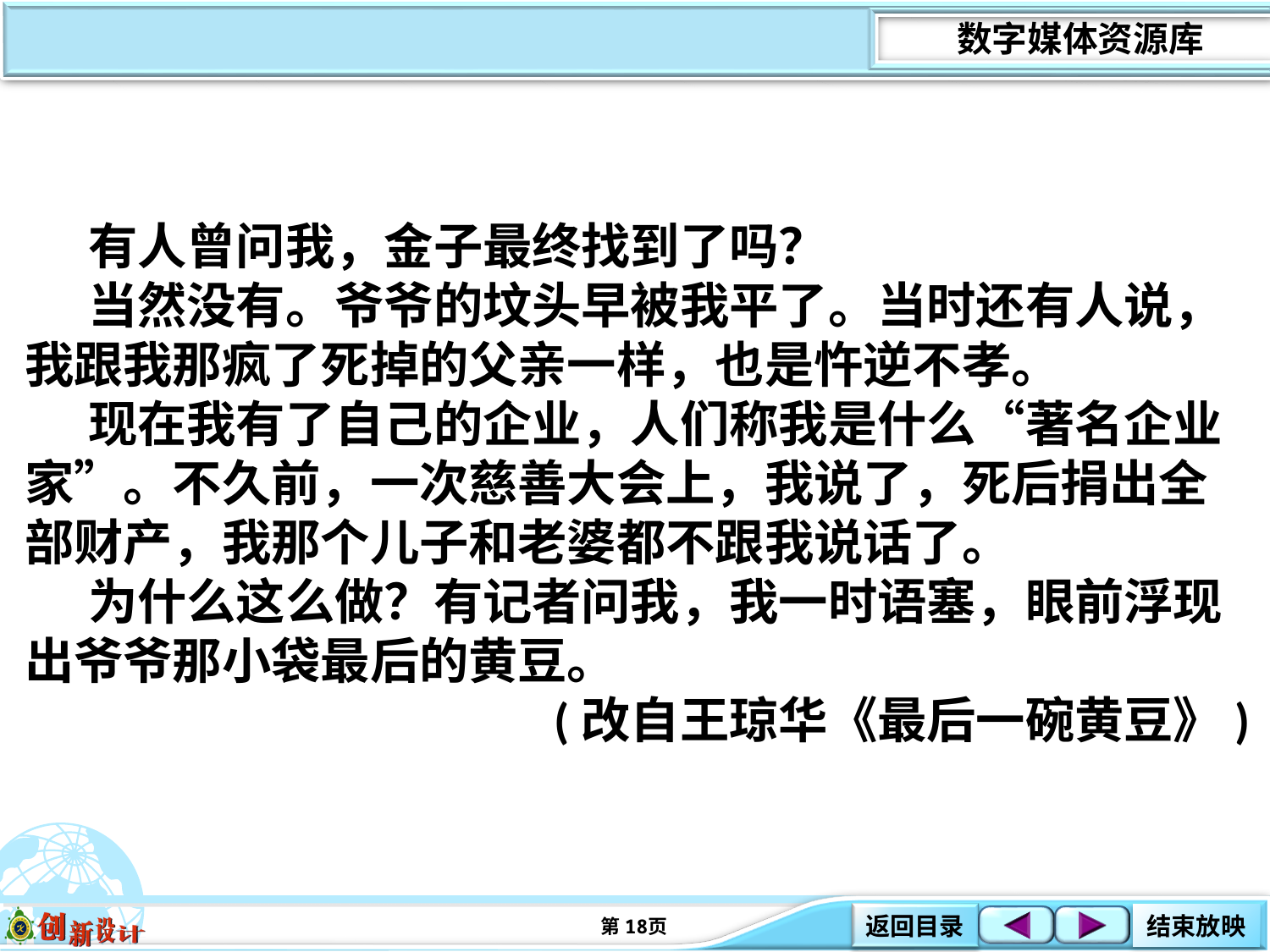

有人曾问我，金子最终找到了吗？
当然没有。爷爷的坟头早被我平了。当时还有人说，我跟我那疯了死掉的父亲一样，也是忤逆不孝。
现在我有了自己的企业，人们称我是什么“著名企业家”。不久前，一次慈善大会上，我说了，死后捐出全部财产，我那个儿子和老婆都不跟我说话了。
为什么这么做？有记者问我，我一时语塞，眼前浮现出爷爷那小袋最后的黄豆。
(改自王琼华《最后一碗黄豆》)